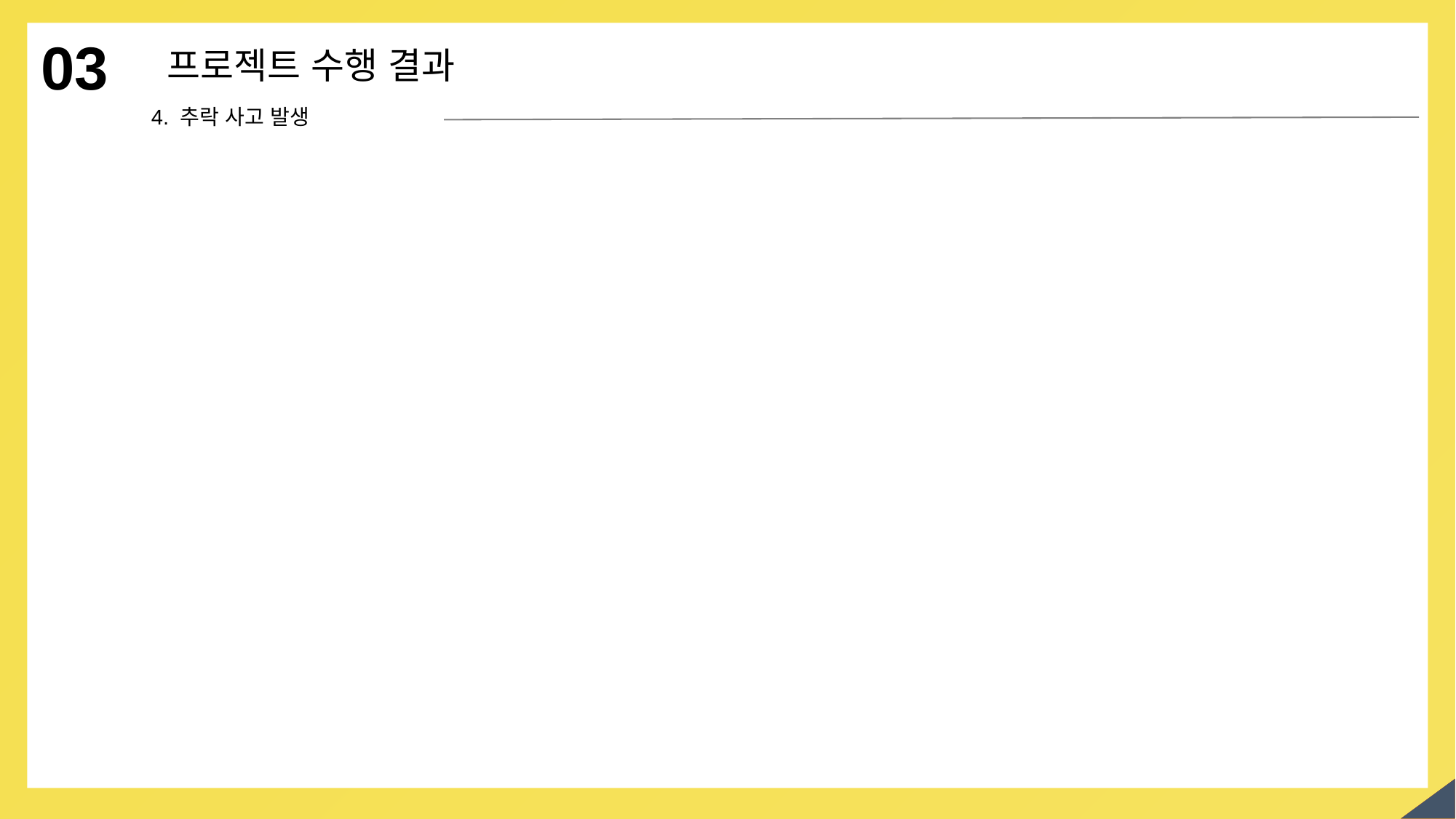

03
프로젝트 수행 결과
4. 추락 사고 발생